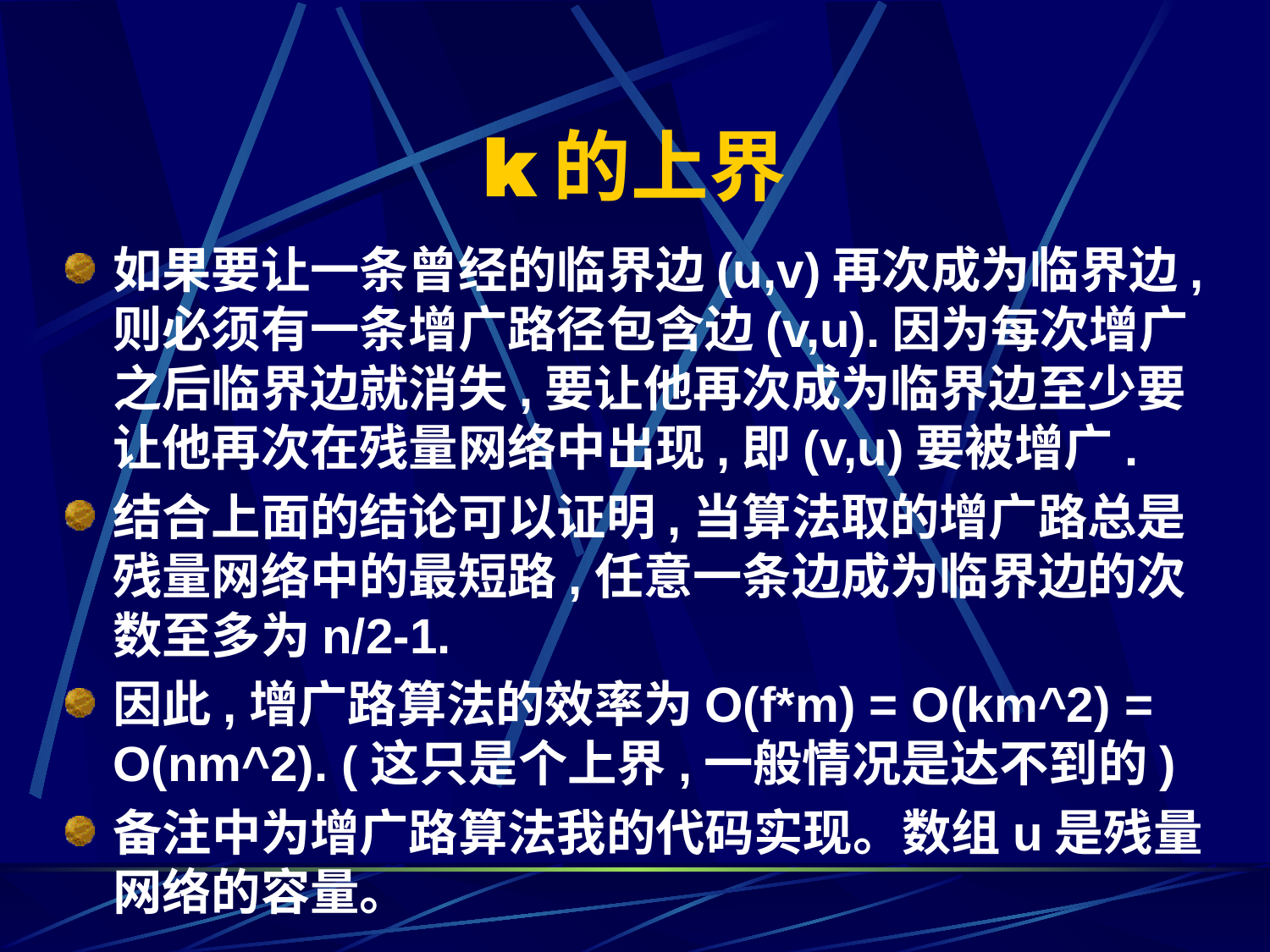

# k的上界
如果要让一条曾经的临界边(u,v)再次成为临界边,则必须有一条增广路径包含边(v,u).因为每次增广之后临界边就消失,要让他再次成为临界边至少要让他再次在残量网络中出现,即(v,u)要被增广.
结合上面的结论可以证明,当算法取的增广路总是残量网络中的最短路,任意一条边成为临界边的次数至多为n/2-1.
因此,增广路算法的效率为O(f*m) = O(km^2) = O(nm^2). (这只是个上界,一般情况是达不到的)
备注中为增广路算法我的代码实现。数组u是残量网络的容量。